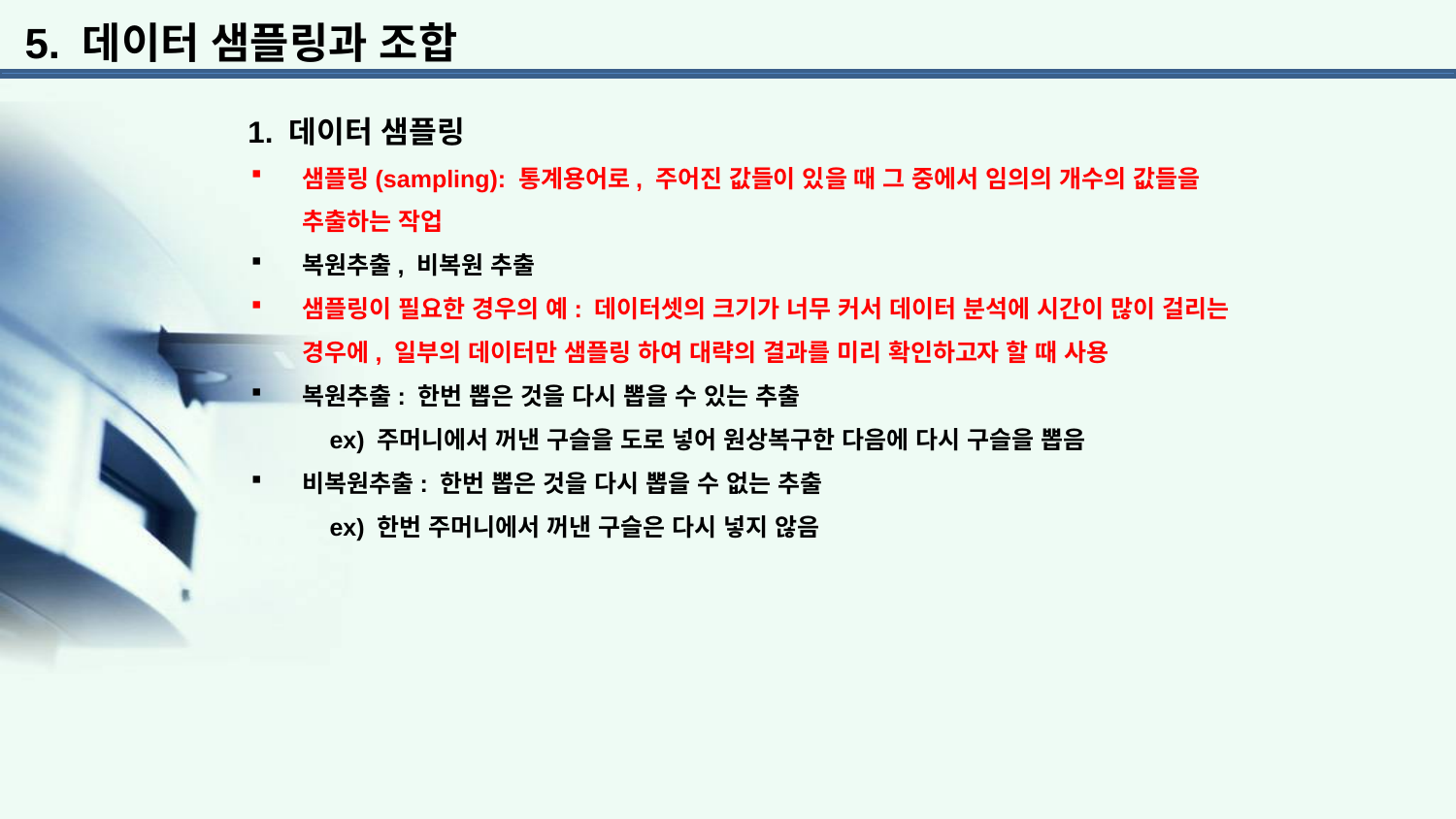

5. 데이터 샘플링과 조합
1. 데이터 샘플링
샘플링(sampling): 통계용어로, 주어진 값들이 있을 때 그 중에서 임의의 개수의 값들을 추출하는 작업
복원추출, 비복원 추출
샘플링이 필요한 경우의 예: 데이터셋의 크기가 너무 커서 데이터 분석에 시간이 많이 걸리는 경우에, 일부의 데이터만 샘플링 하여 대략의 결과를 미리 확인하고자 할 때 사용
복원추출: 한번 뽑은 것을 다시 뽑을 수 있는 추출
    ex) 주머니에서 꺼낸 구슬을 도로 넣어 원상복구한 다음에 다시 구슬을 뽑음
비복원추출: 한번 뽑은 것을 다시 뽑을 수 없는 추출
    ex) 한번 주머니에서 꺼낸 구슬은 다시 넣지 않음